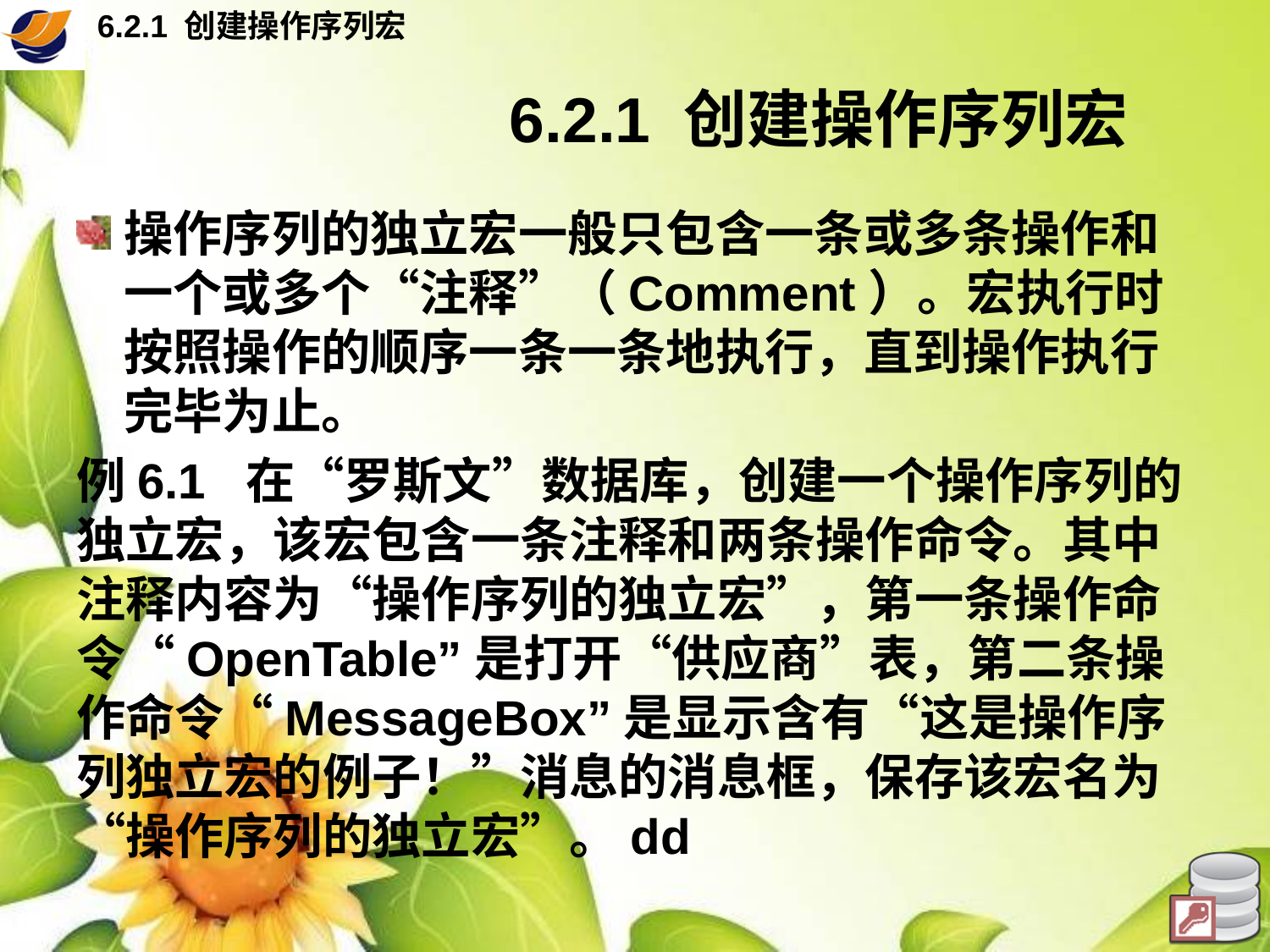

6.2.1 创建操作序列宏
# 6.2.1 创建操作序列宏
操作序列的独立宏一般只包含一条或多条操作和一个或多个“注释”（Comment）。宏执行时按照操作的顺序一条一条地执行，直到操作执行完毕为止。
例6.1  在“罗斯文”数据库，创建一个操作序列的独立宏，该宏包含一条注释和两条操作命令。其中注释内容为“操作序列的独立宏”，第一条操作命令“OpenTable”是打开“供应商”表，第二条操作命令“MessageBox”是显示含有“这是操作序列独立宏的例子！”消息的消息框，保存该宏名为“操作序列的独立宏”。dd